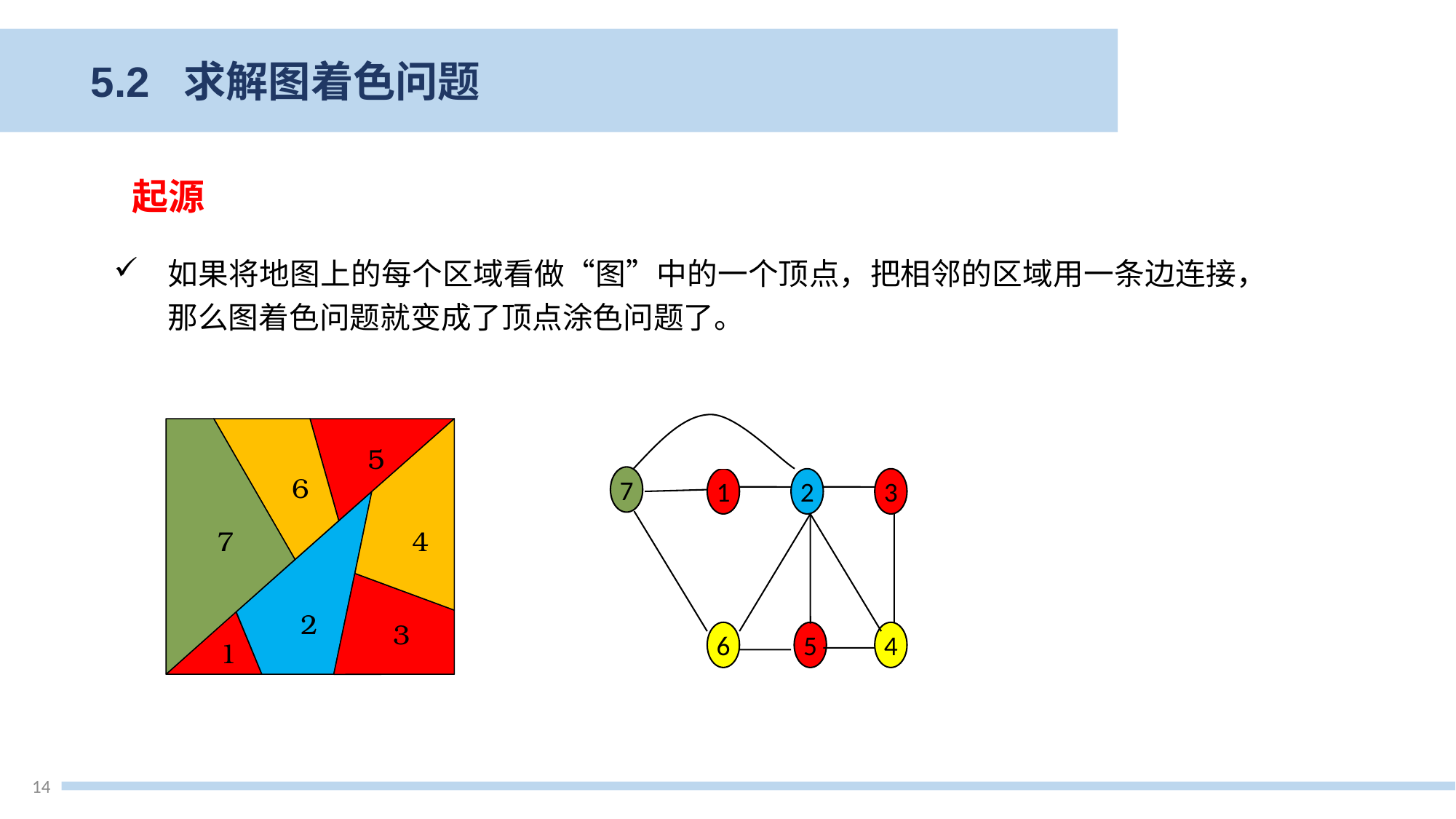

5.2  求解图着色问题
起源
如果将地图上的每个区域看做“图”中的一个顶点，把相邻的区域用一条边连接，那么图着色问题就变成了顶点涂色问题了。

7

5

1
2
3

6
4

5
6
7
4
2
3
1
14